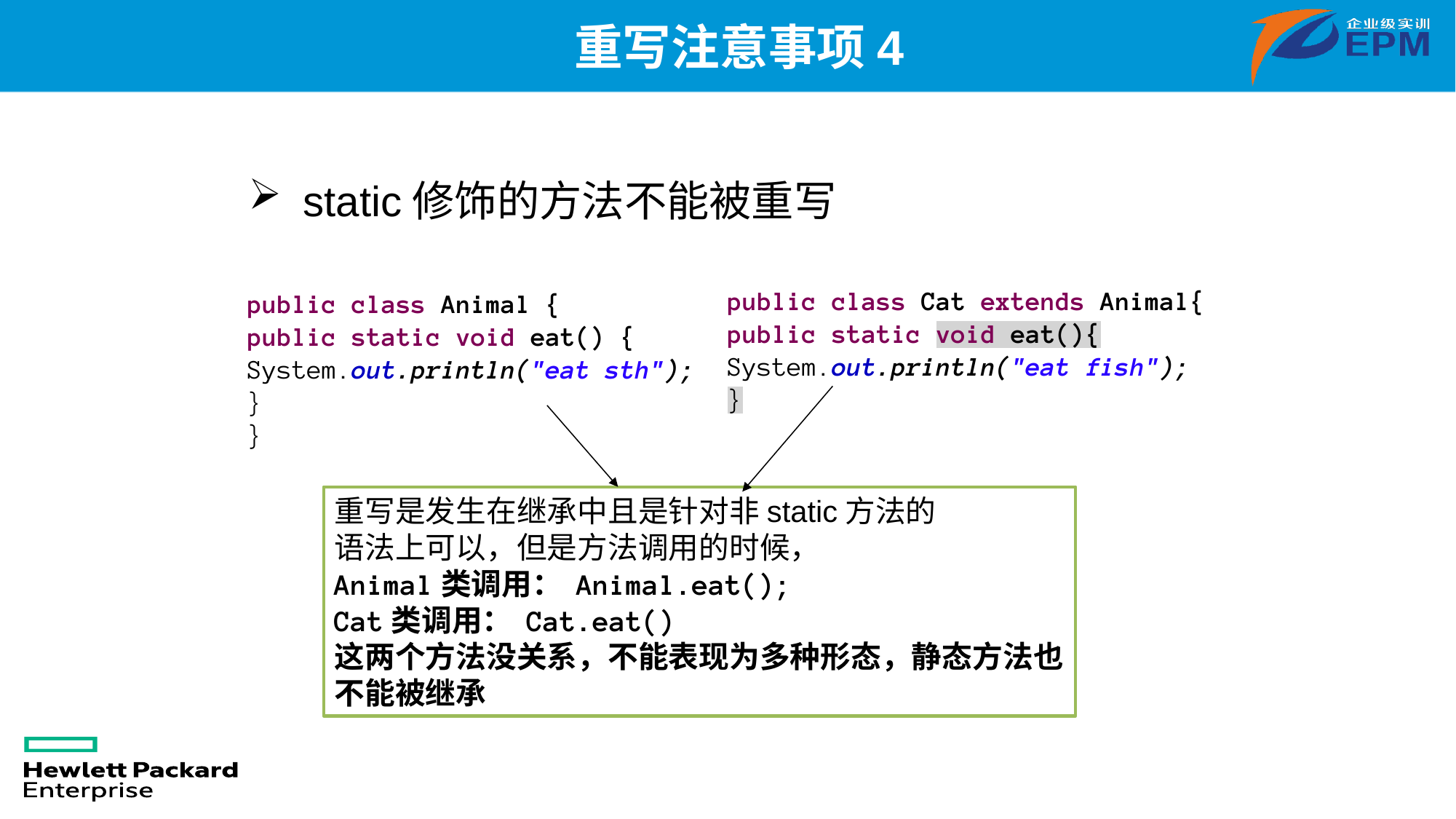

# 重写注意事项4
static修饰的方法不能被重写
public class Cat extends Animal{
public static void eat(){
System.out.println("eat fish");
}
public class Animal {
public static void eat() {
System.out.println("eat sth");
}
}
重写是发生在继承中且是针对非static方法的
语法上可以，但是方法调用的时候，
Animal类调用： Animal.eat();
Cat类调用： Cat.eat()
这两个方法没关系，不能表现为多种形态，静态方法也不能被继承